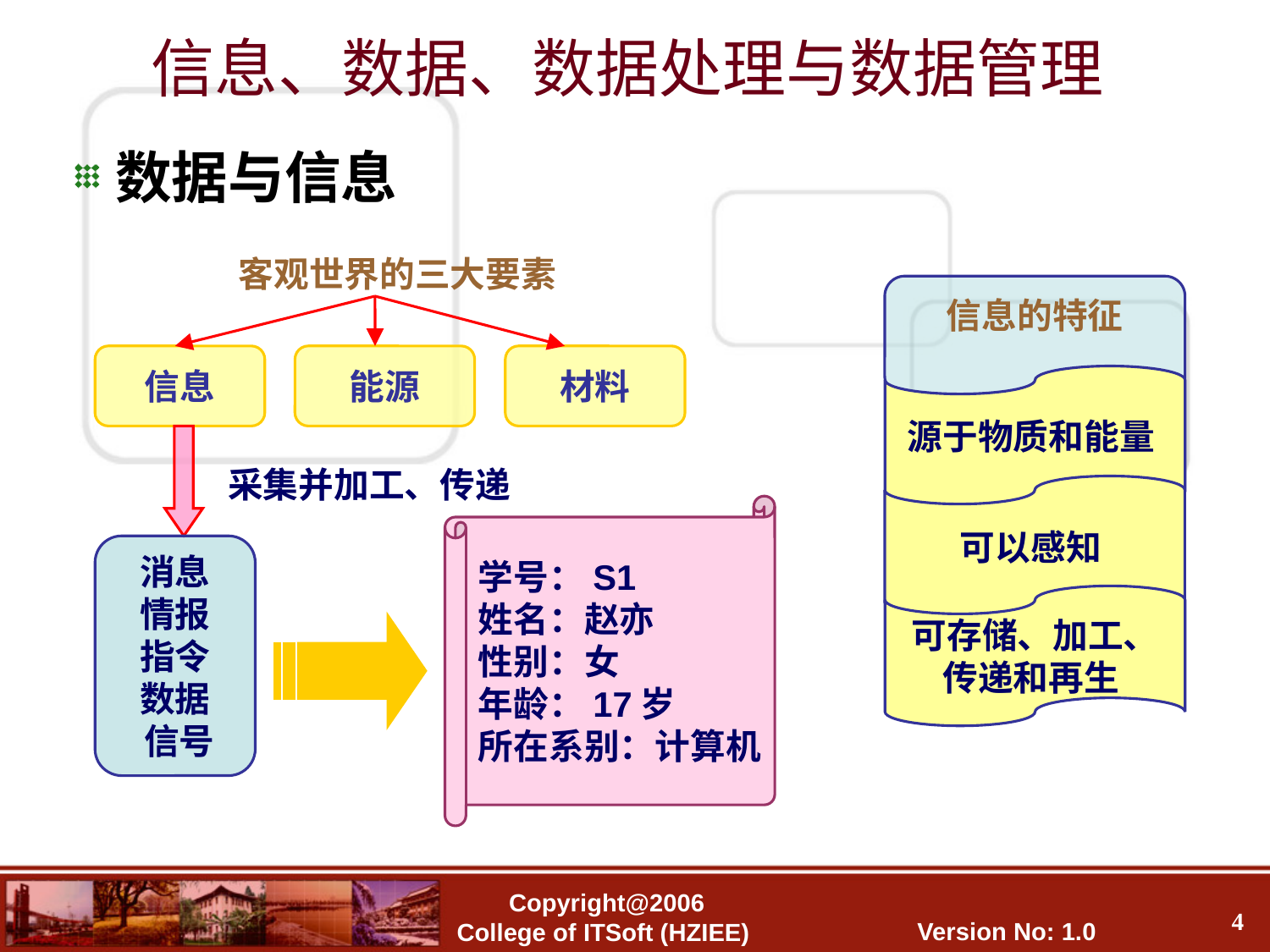

# 信息、数据、数据处理与数据管理
数据与信息

客观世界的三大要素
信息的特征

信息
能源
材料
源于物质和能量

采集并加工、传递
可以感知
学号：S1
姓名：赵亦
性别：女
年龄：17岁
所在系别：计算机
消息
情报
指令
数据
 信号
可存储、加工、
传递和再生